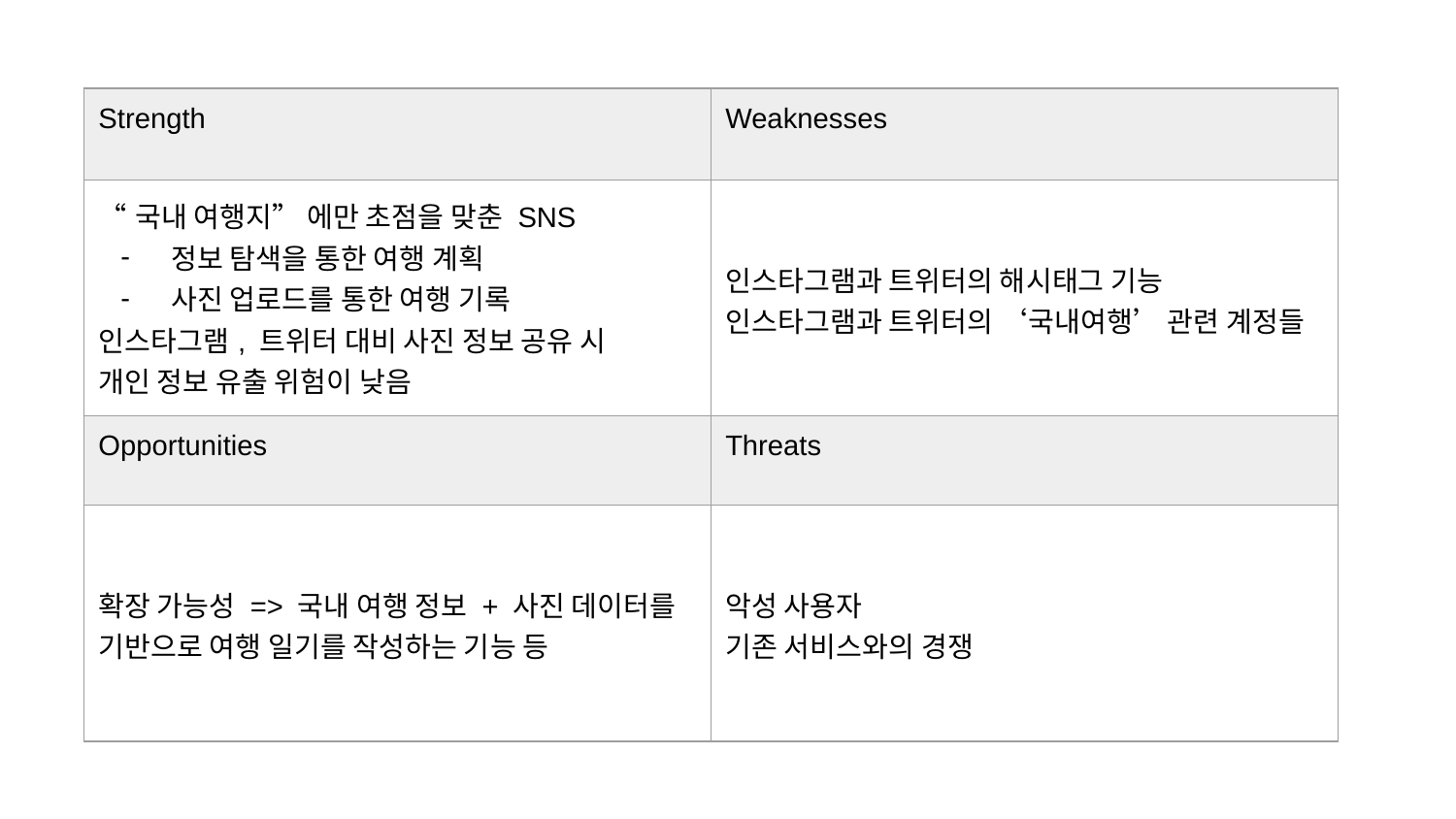

| Strength | Weaknesses |
| --- | --- |
| “국내 여행지” 에만 초점을 맞춘 SNS 정보 탐색을 통한 여행 계획 사진 업로드를 통한 여행 기록 인스타그램, 트위터 대비 사진 정보 공유 시 개인 정보 유출 위험이 낮음 | 인스타그램과 트위터의 해시태그 기능 인스타그램과 트위터의 ‘국내여행’ 관련 계정들 |
| Opportunities | Threats |
| 확장 가능성 => 국내 여행 정보 + 사진 데이터를 기반으로 여행 일기를 작성하는 기능 등 | 악성 사용자 기존 서비스와의 경쟁 |